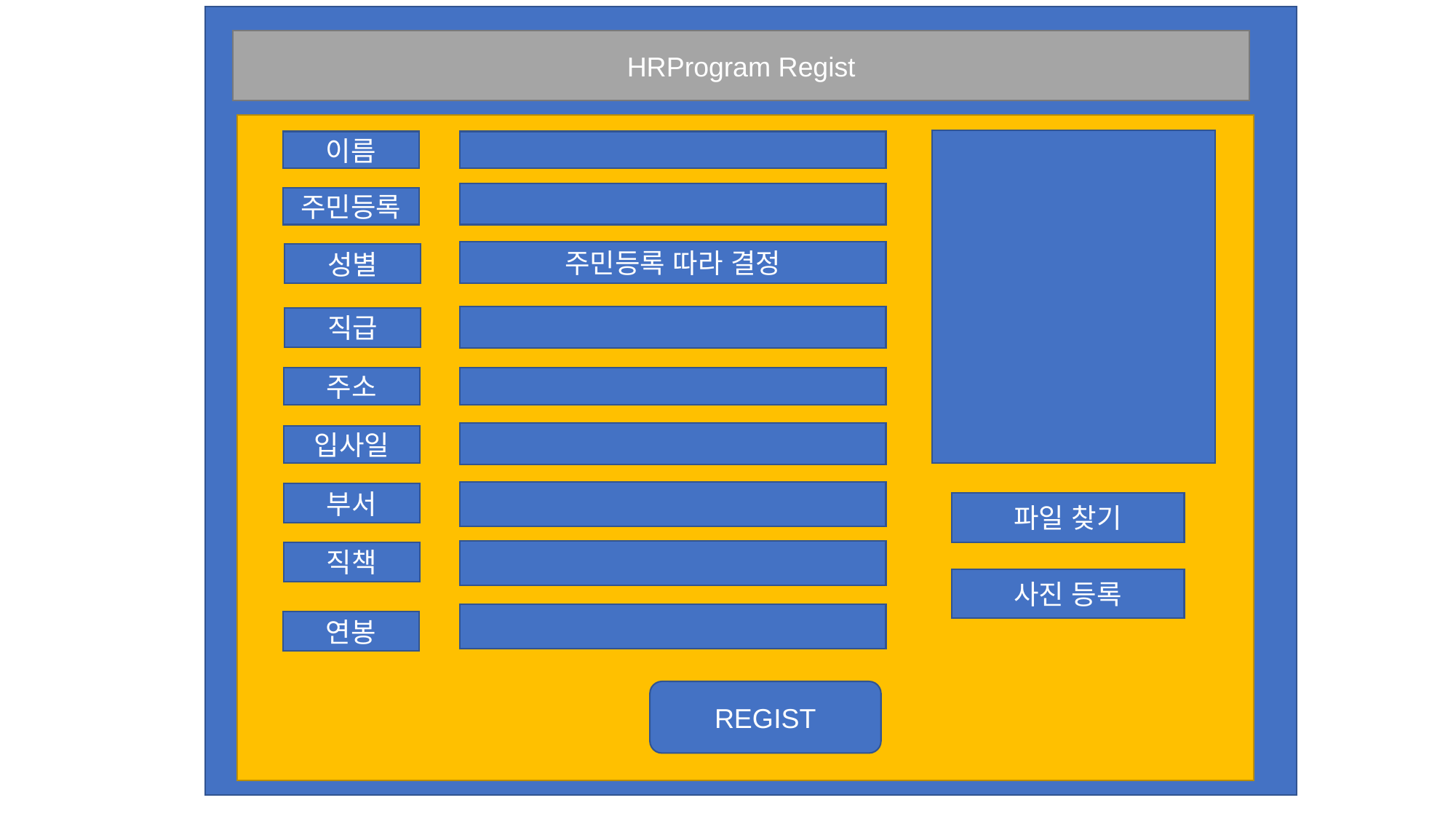

HRProgram Regist

이름

주민등록
주민등록 따라 결정
성별

직급
주소

입사일

부서
파일 찾기

직책
사진 등록

연봉
REGIST